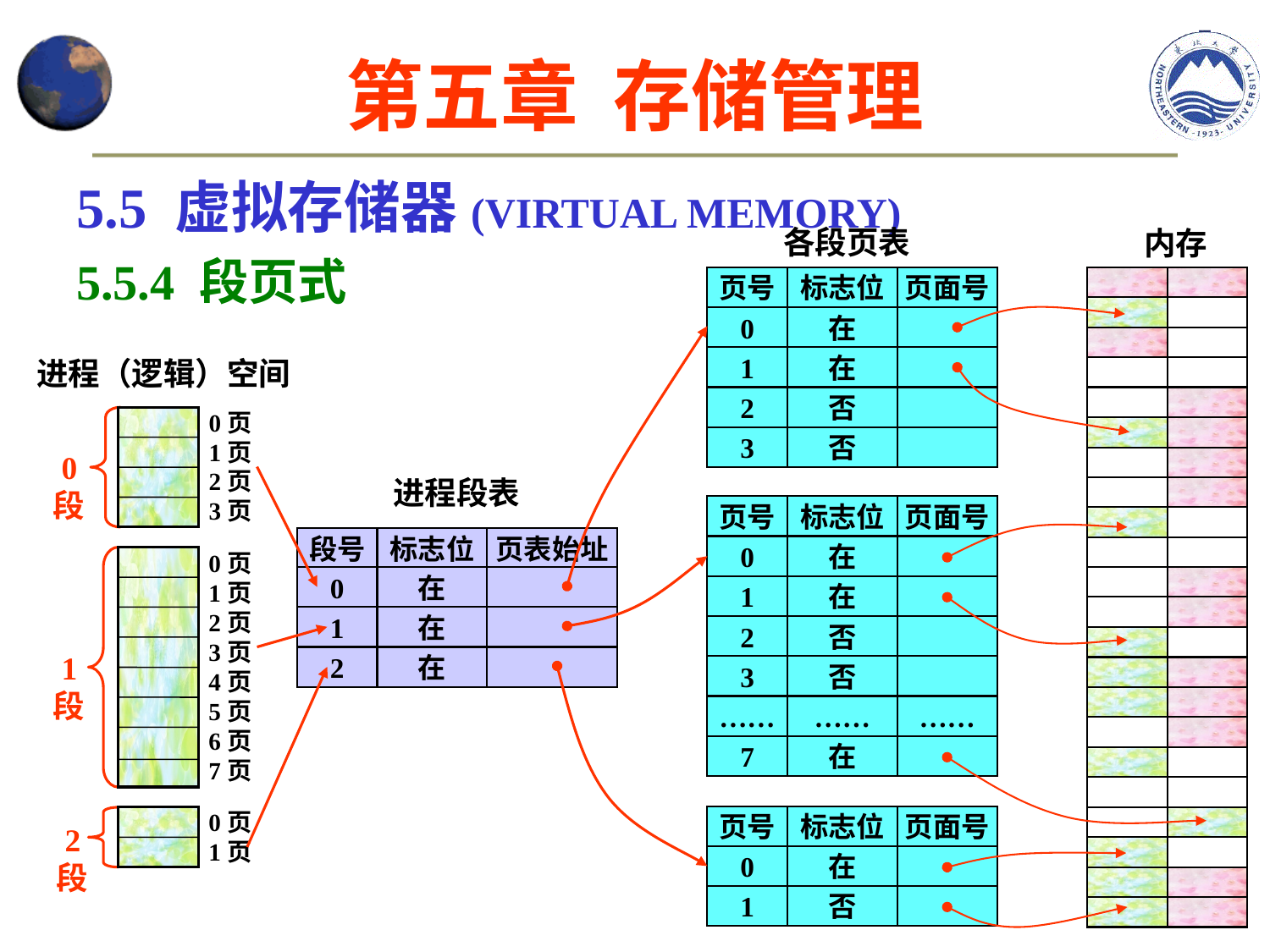

第五章  存储管理
5.5 虚拟存储器(VIRTUAL MEMORY)
5.5.4 段页式
各段页表
页号
标志位
页面号
0
在

1
在

2
否

3
否

页号
标志位
页面号
0
在

1
在

2
否

3
否

……
……
……
7
在

页号
标志位
页面号
0
在

1
否

内存

进程（逻辑）空间

0页
1页
2页
3页
0页
1页
2页
3页
4页
5页
6页
7页
0页
1页

0段

1段

2段

进程段表
段号
标志位
页表始址
0
在

1
在

2
在